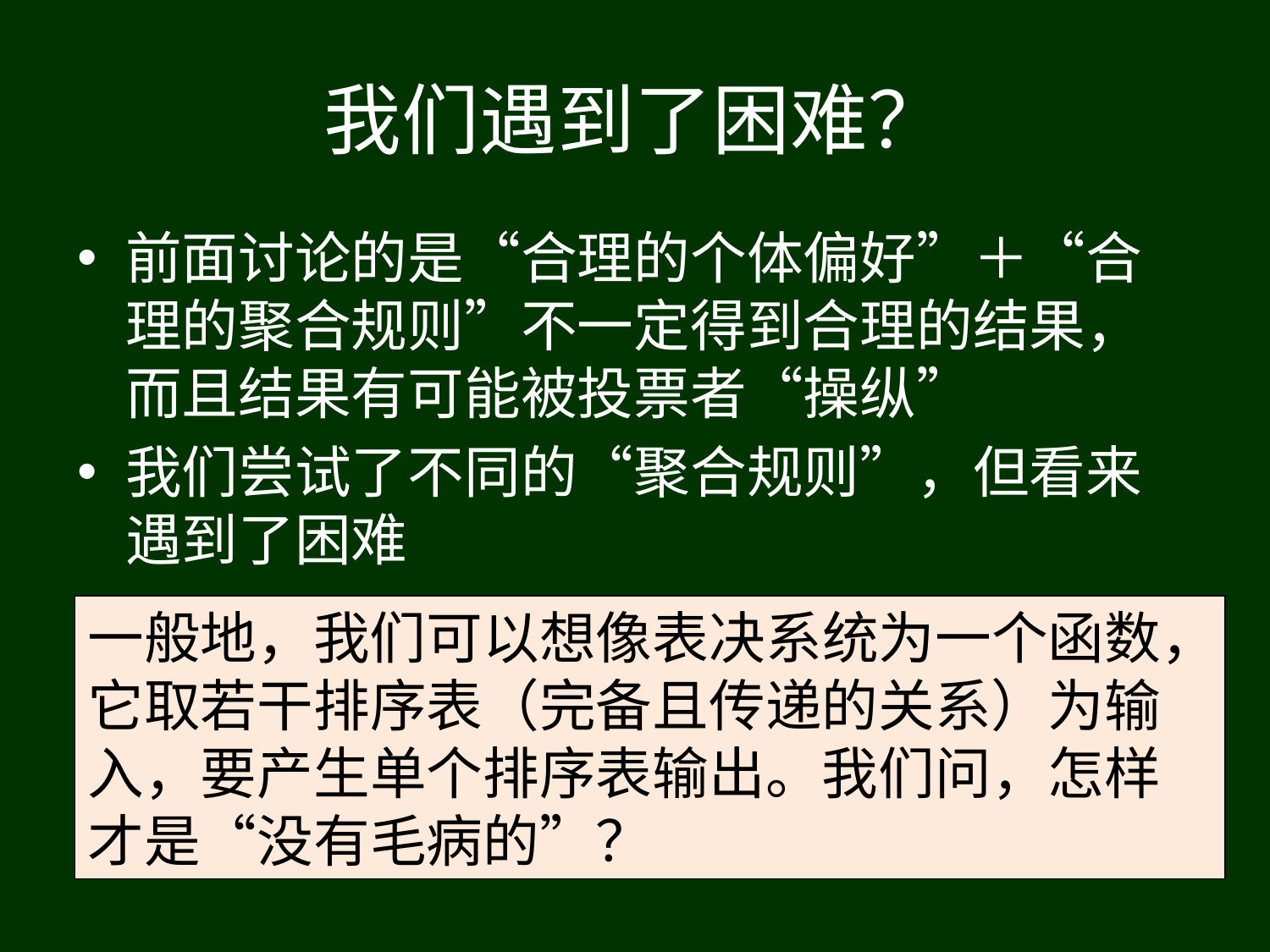

# 我们遇到了困难？
前面讨论的是“合理的个体偏好”＋“合理的聚合规则”不一定得到合理的结果，而且结果有可能被投票者“操纵”
我们尝试了不同的“聚合规则”，但看来遇到了困难
一般地，我们可以想像表决系统为一个函数，它取若干排序表（完备且传递的关系）为输入，要产生单个排序表输出。我们问，怎样才是“没有毛病的”？